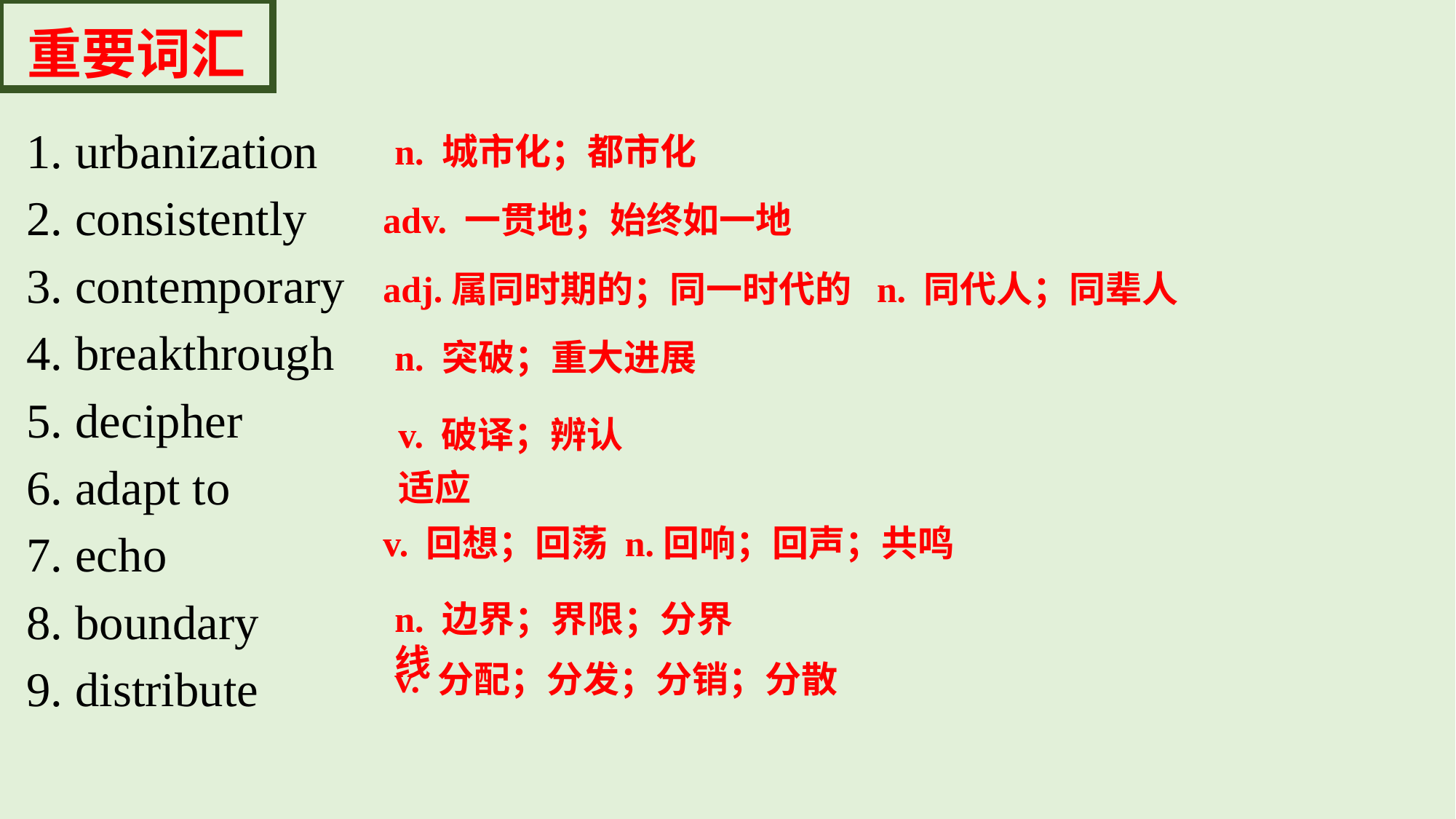

重要词汇
1. urbanization
2. consistently
3. contemporary
4. breakthrough
5. decipher
6. adapt to
7. echo
8. boundary
9. distribute
n. 城市化；都市化
adv. 一贯地；始终如一地
adj.属同时期的；同一时代的  n. 同代人；同辈人
n. 突破；重大进展
v. 破译；辨认
适应
v. 回想；回荡 n.回响；回声；共鸣
n. 边界；界限；分界线
v. 分配；分发；分销；分散